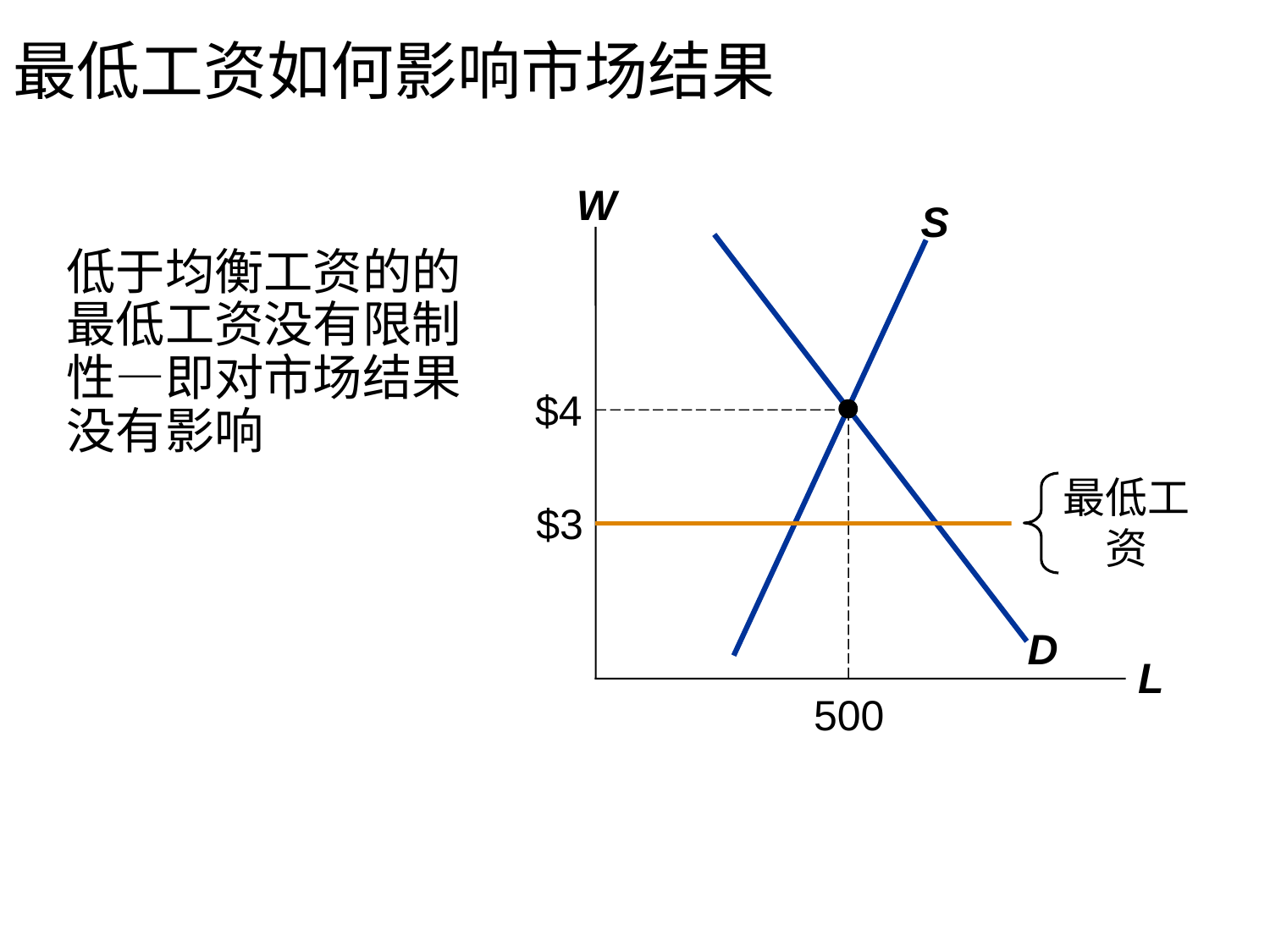

最低工资如何影响市场结果
#
W

L
S

D
低于均衡工资的的最低工资没有限制性—即对市场结果没有影响

$4

500
最低工资

$3